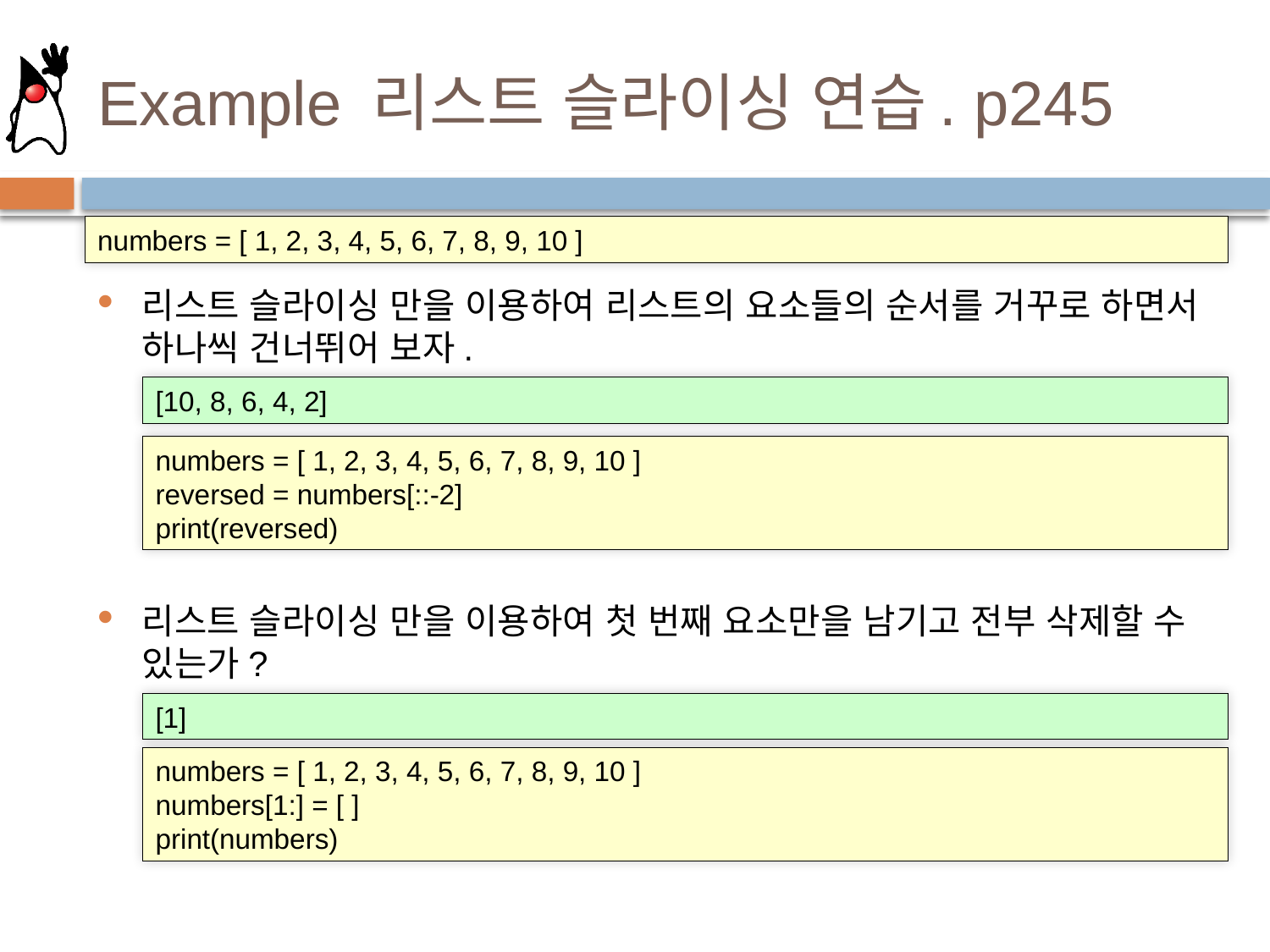

# Example 리스트 슬라이싱 연습. p245
numbers = [ 1, 2, 3, 4, 5, 6, 7, 8, 9, 10 ]

리스트 슬라이싱 만을 이용하여 리스트의 요소들의 순서를 거꾸로 하면서 하나씩 건너뛰어 보자.

리스트 슬라이싱 만을 이용하여 첫 번째 요소만을 남기고 전부 삭제할 수 있는가?
[10, 8, 6, 4, 2]
numbers = [ 1, 2, 3, 4, 5, 6, 7, 8, 9, 10 ]
reversed = numbers[::-2]
print(reversed)
[1]
numbers = [ 1, 2, 3, 4, 5, 6, 7, 8, 9, 10 ]
numbers[1:] = [ ]
print(numbers)